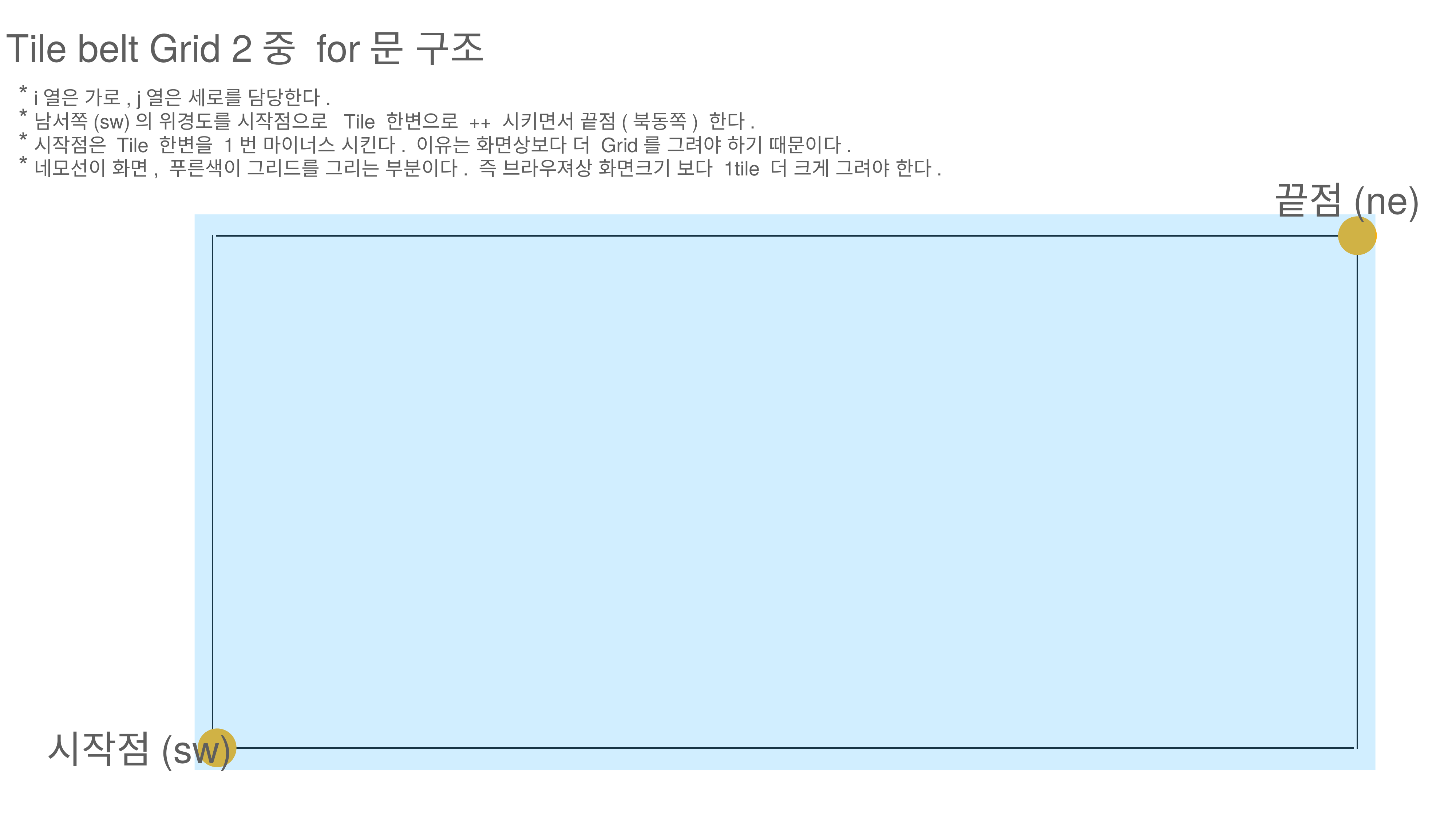

Tile belt Grid 2중 for문 구조
i열은 가로, j열은 세로를 담당한다.
남서쪽(sw)의 위경도를 시작점으로  Tile 한변으로 ++ 시키면서 끝점(북동쪽) 한다.
시작점은 Tile 한변을 1번 마이너스 시킨다. 이유는 화면상보다 더 Grid를 그려야 하기 때문이다.
네모선이 화면, 푸른색이 그리드를 그리는 부분이다. 즉 브라우져상 화면크기 보다 1tile 더 크게 그려야 한다.
끝점(ne)

시작점(sw)